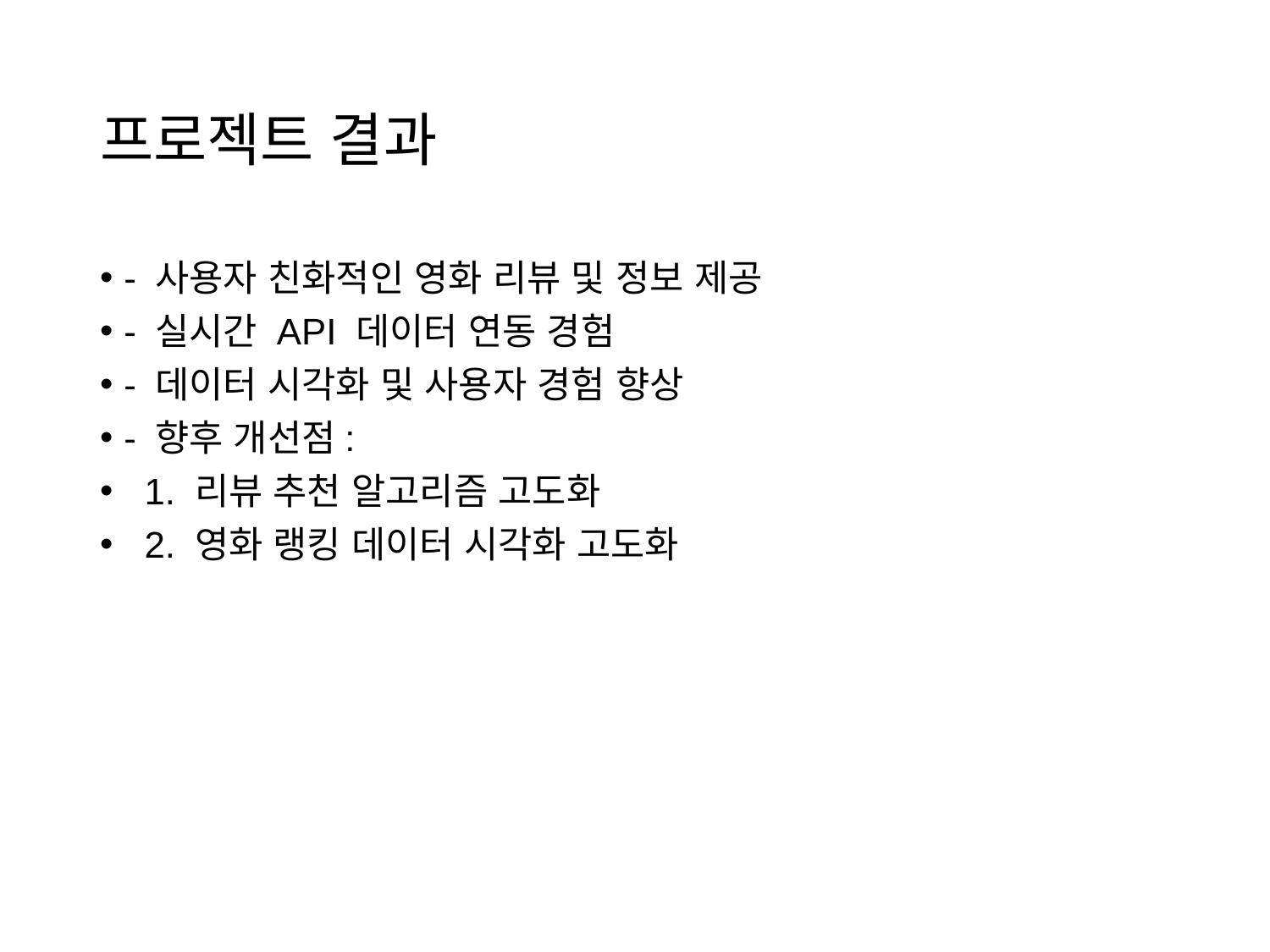

# 프로젝트 결과
- 사용자 친화적인 영화 리뷰 및 정보 제공
- 실시간 API 데이터 연동 경험
- 데이터 시각화 및 사용자 경험 향상
- 향후 개선점:
  1. 리뷰 추천 알고리즘 고도화
  2. 영화 랭킹 데이터 시각화 고도화